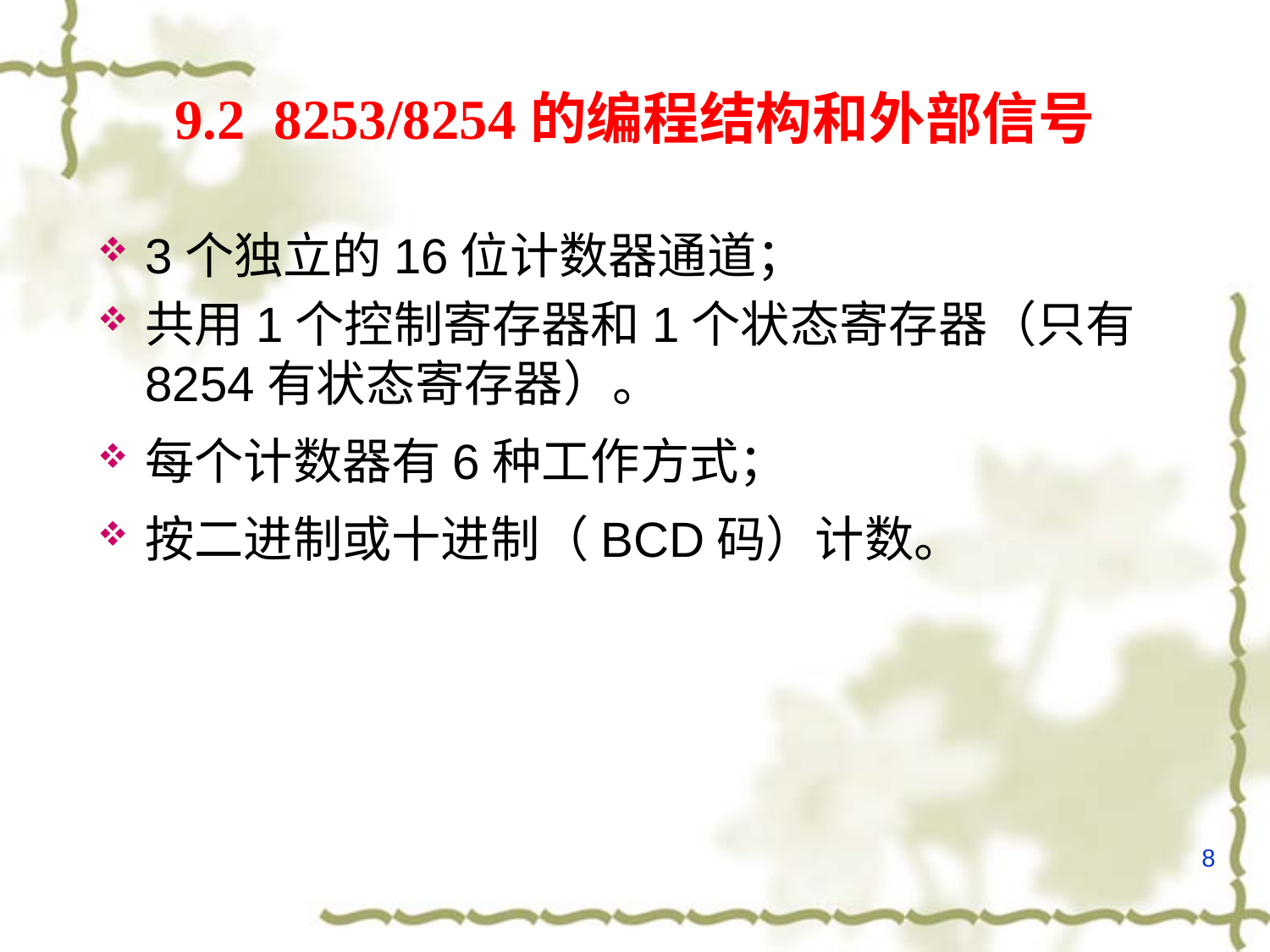

# 9.2  8253/8254的编程结构和外部信号
3个独立的16位计数器通道；
共用1个控制寄存器和1个状态寄存器（只有8254有状态寄存器）。
每个计数器有6种工作方式；
按二进制或十进制（BCD码）计数。

8